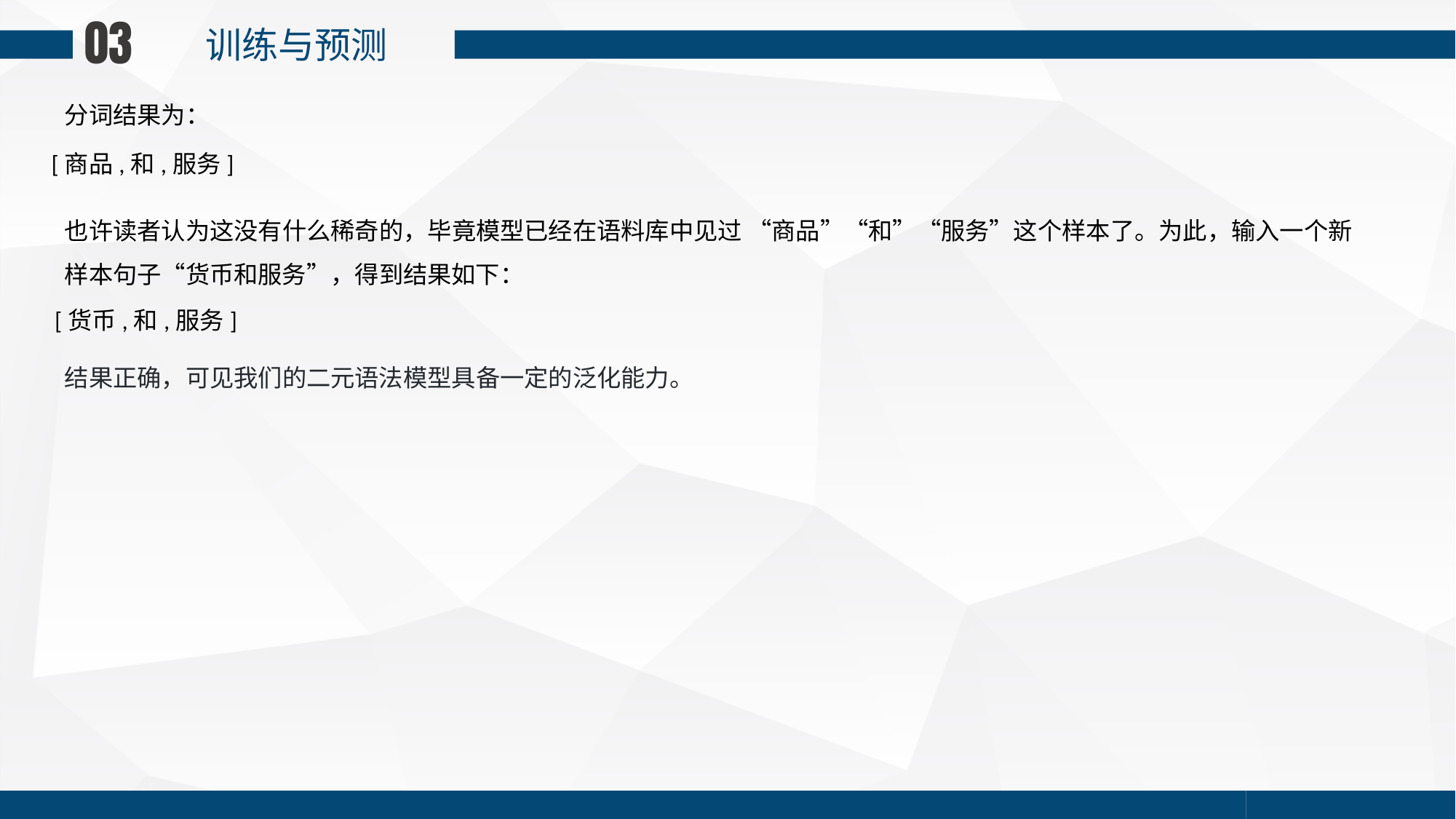

03
 训练与预测

分词结果为：
[商品,和,服务]
也许读者认为这没有什么稀奇的，毕竟模型已经在语料库中见过 “商品”“和”“服务”这个样本了。为此，输入一个新样本句子“货币和服务”，得到结果如下：
[货币,和,服务]
结果正确，可见我们的二元语法模型具备一定的泛化能力。